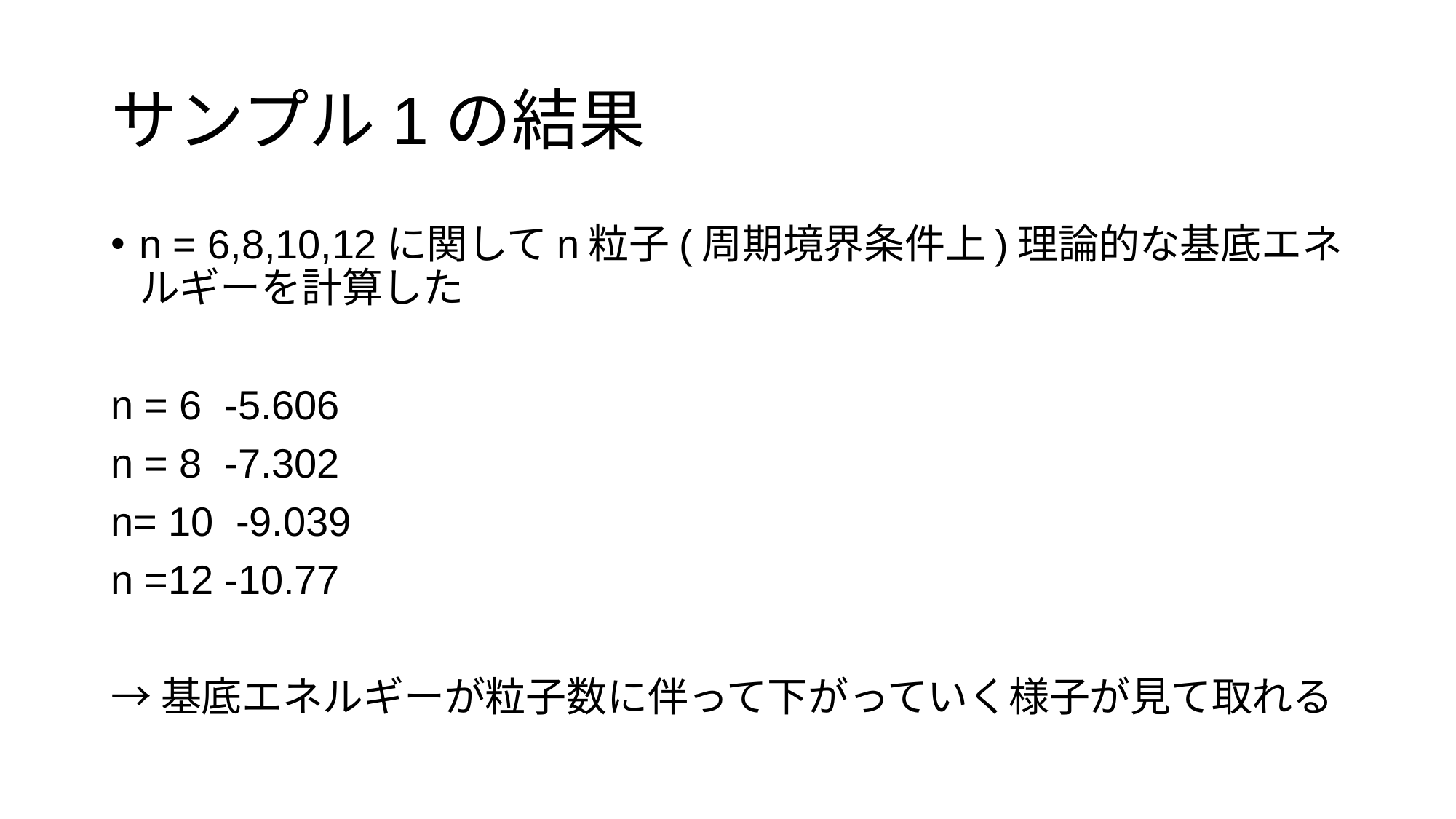

# サンプル1の結果
n = 6,8,10,12に関してn粒子(周期境界条件上)理論的な基底エネルギーを計算した

n = 6  -5.606
n = 8  -7.302
n= 10  -9.039
n =12 -10.77

→基底エネルギーが粒子数に伴って下がっていく様子が見て取れる